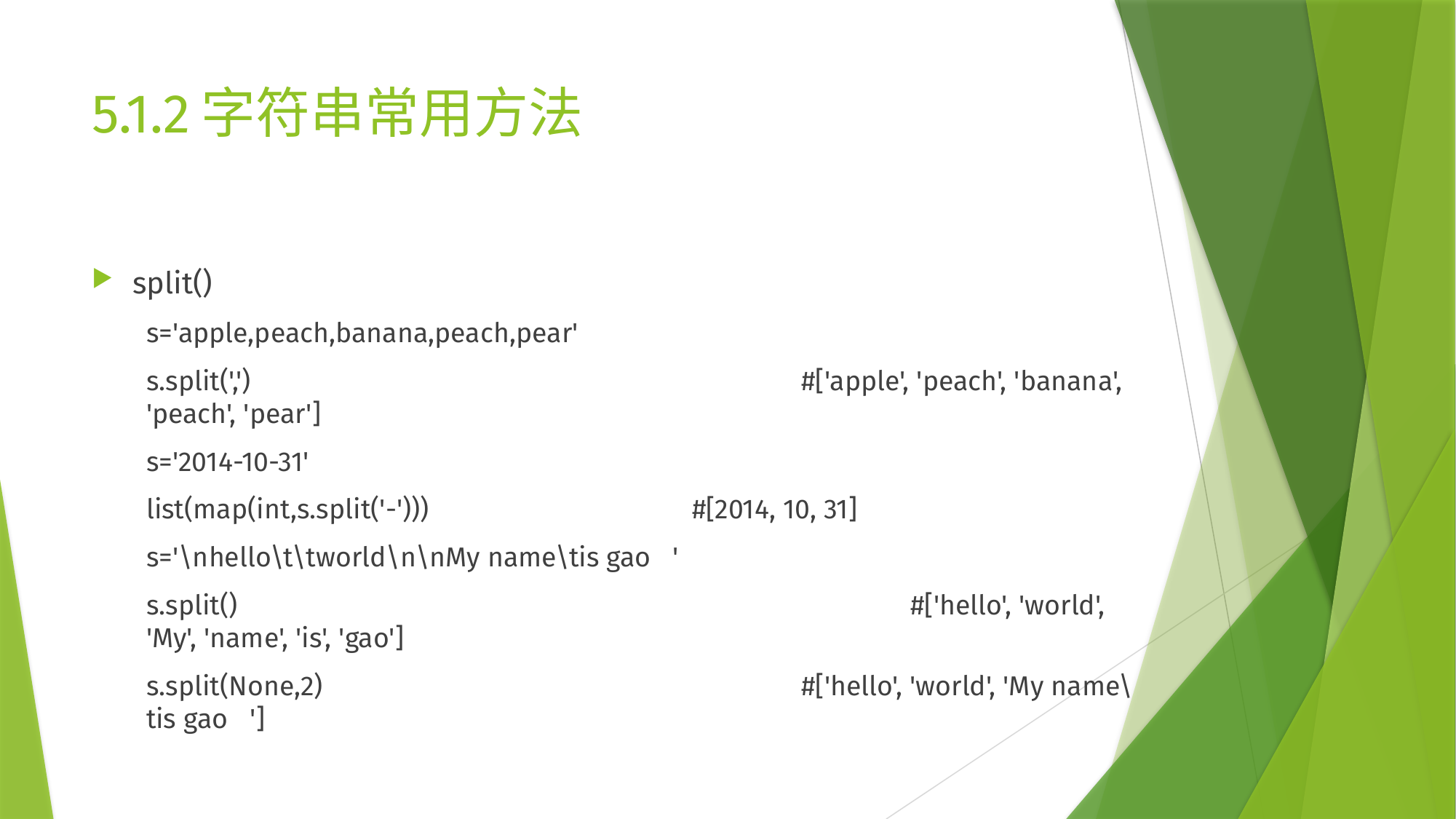

# 5.1.2	字符串常用方法
split()
s='apple,peach,banana,peach,pear'
s.split(',')						#['apple', 'peach', 'banana', 'peach', 'pear']
s='2014-10-31'
list(map(int,s.split('-')))			#[2014, 10, 31]
s='\nhello\t\tworld\n\nMy name\tis gao   '
s.split()							#['hello', 'world', 'My', 'name', 'is', 'gao']
s.split(None,2)					#['hello', 'world', 'My name\tis gao   ']